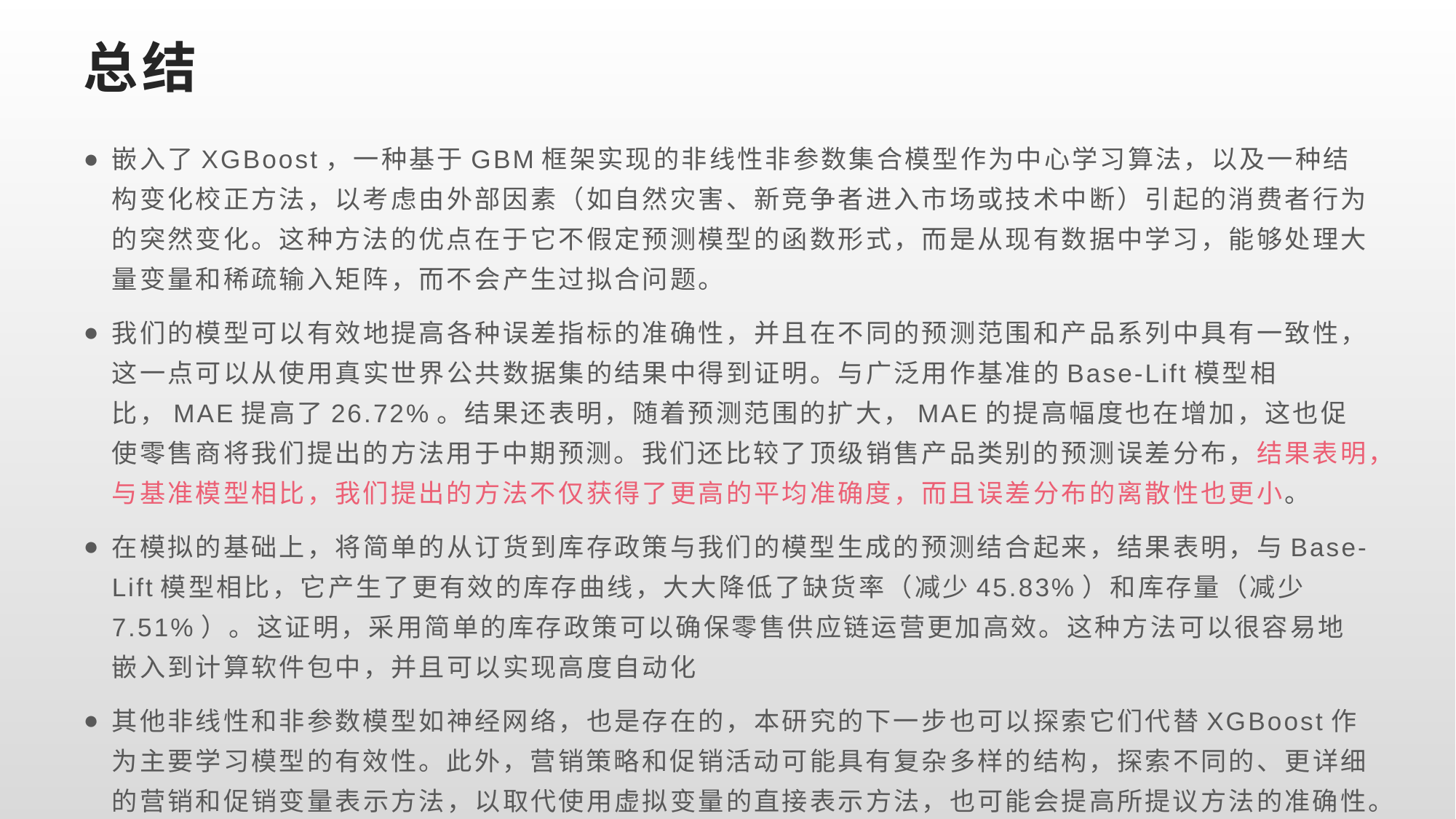

# 总结
嵌入了XGBoost，一种基于GBM框架实现的非线性非参数集合模型作为中心学习算法，以及一种结构变化校正方法，以考虑由外部因素（如自然灾害、新竞争者进入市场或技术中断）引起的消费者行为的突然变化。这种方法的优点在于它不假定预测模型的函数形式，而是从现有数据中学习，能够处理大量变量和稀疏输入矩阵，而不会产生过拟合问题。
我们的模型可以有效地提高各种误差指标的准确性，并且在不同的预测范围和产品系列中具有一致性，这一点可以从使用真实世界公共数据集的结果中得到证明。与广泛用作基准的Base-Lift模型相比，MAE提高了26.72%。结果还表明，随着预测范围的扩大，MAE的提高幅度也在增加，这也促使零售商将我们提出的方法用于中期预测。我们还比较了顶级销售产品类别的预测误差分布，结果表明，与基准模型相比，我们提出的方法不仅获得了更高的平均准确度，而且误差分布的离散性也更小。
在模拟的基础上，将简单的从订货到库存政策与我们的模型生成的预测结合起来，结果表明，与Base-Lift模型相比，它产生了更有效的库存曲线，大大降低了缺货率（减少45.83%）和库存量（减少7.51%）。这证明，采用简单的库存政策可以确保零售供应链运营更加高效。这种方法可以很容易地嵌入到计算软件包中，并且可以实现高度自动化
其他非线性和非参数模型如神经网络，也是存在的，本研究的下一步也可以探索它们代替XGBoost作为主要学习模型的有效性。此外，营销策略和促销活动可能具有复杂多样的结构，探索不同的、更详细的营销和促销变量表示方法，以取代使用虚拟变量的直接表示方法，也可能会提高所提议方法的准确性。